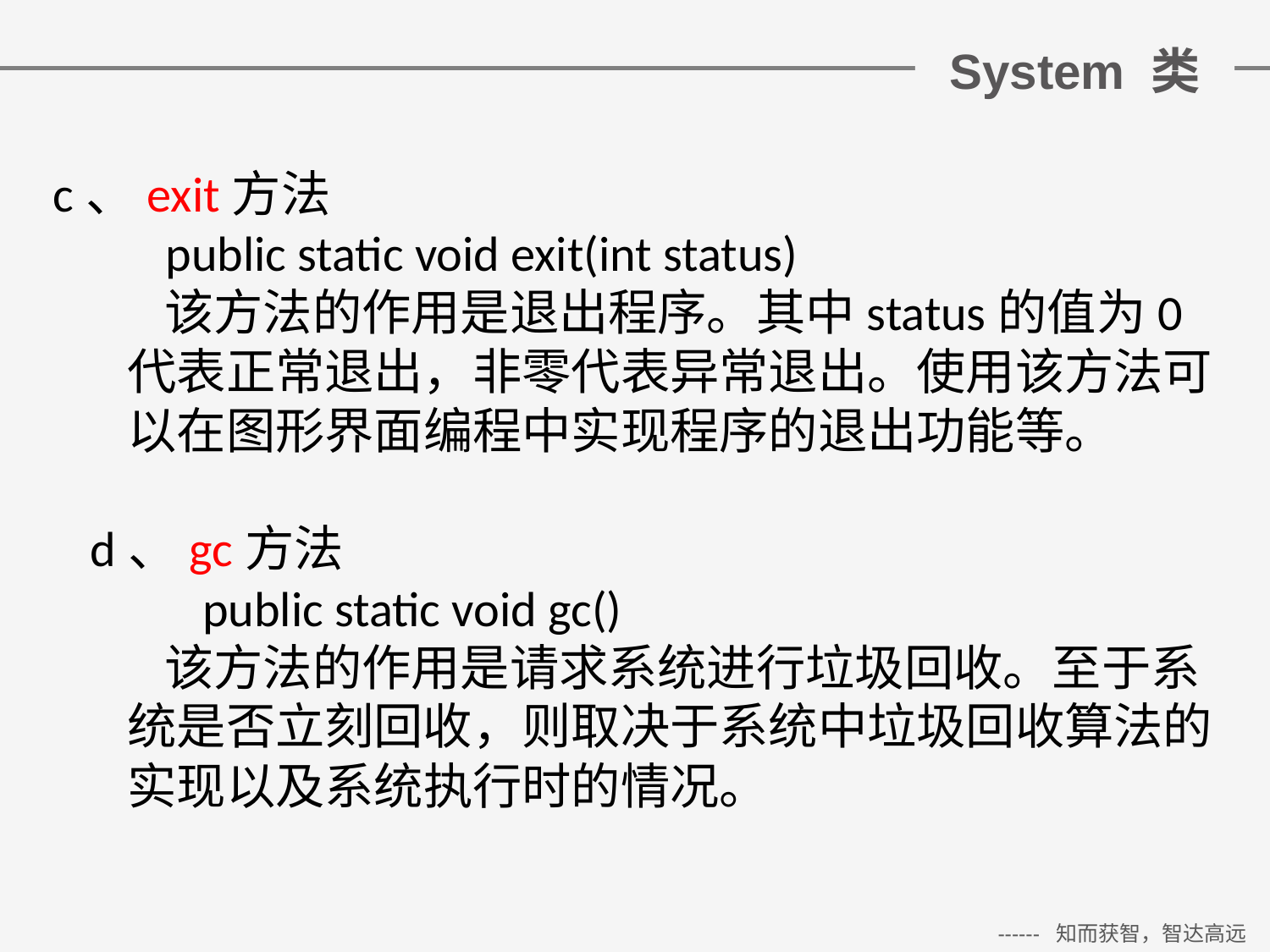

# System 类
c、exit方法
          public static void exit(int status)
该方法的作用是退出程序。其中status的值为0代表正常退出，非零代表异常退出。使用该方法可以在图形界面编程中实现程序的退出功能等。

d、gc方法
          public static void gc()
该方法的作用是请求系统进行垃圾回收。至于系统是否立刻回收，则取决于系统中垃圾回收算法的实现以及系统执行时的情况。